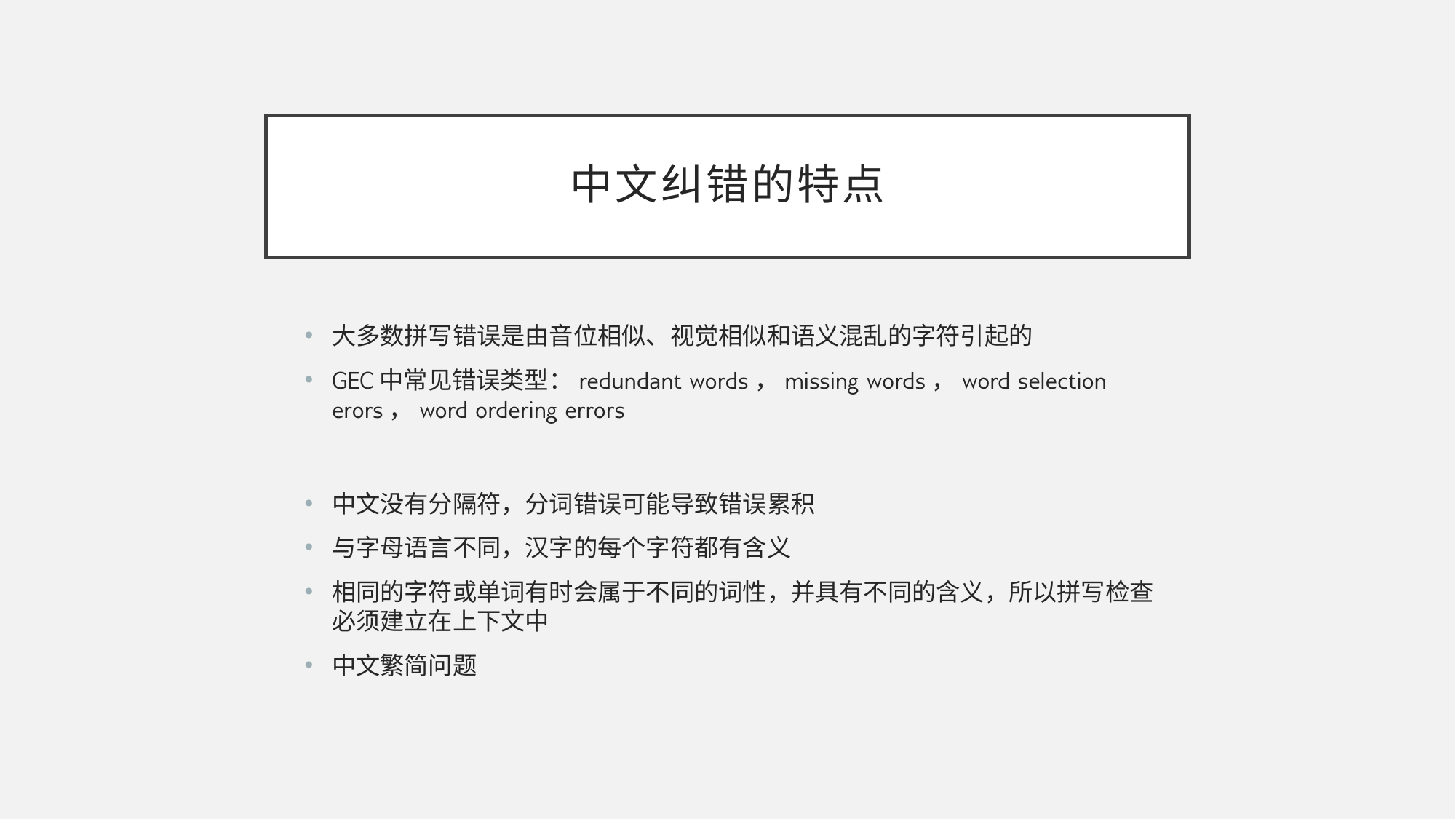

# 中文纠错的特点
大多数拼写错误是由音位相似、视觉相似和语义混乱的字符引起的
GEC中常见错误类型：redundant words，missing words，word selection erors，word ordering errors

中文没有分隔符，分词错误可能导致错误累积
与字母语言不同，汉字的每个字符都有含义
相同的字符或单词有时会属于不同的词性，并具有不同的含义，所以拼写检查必须建立在上下文中
中文繁简问题